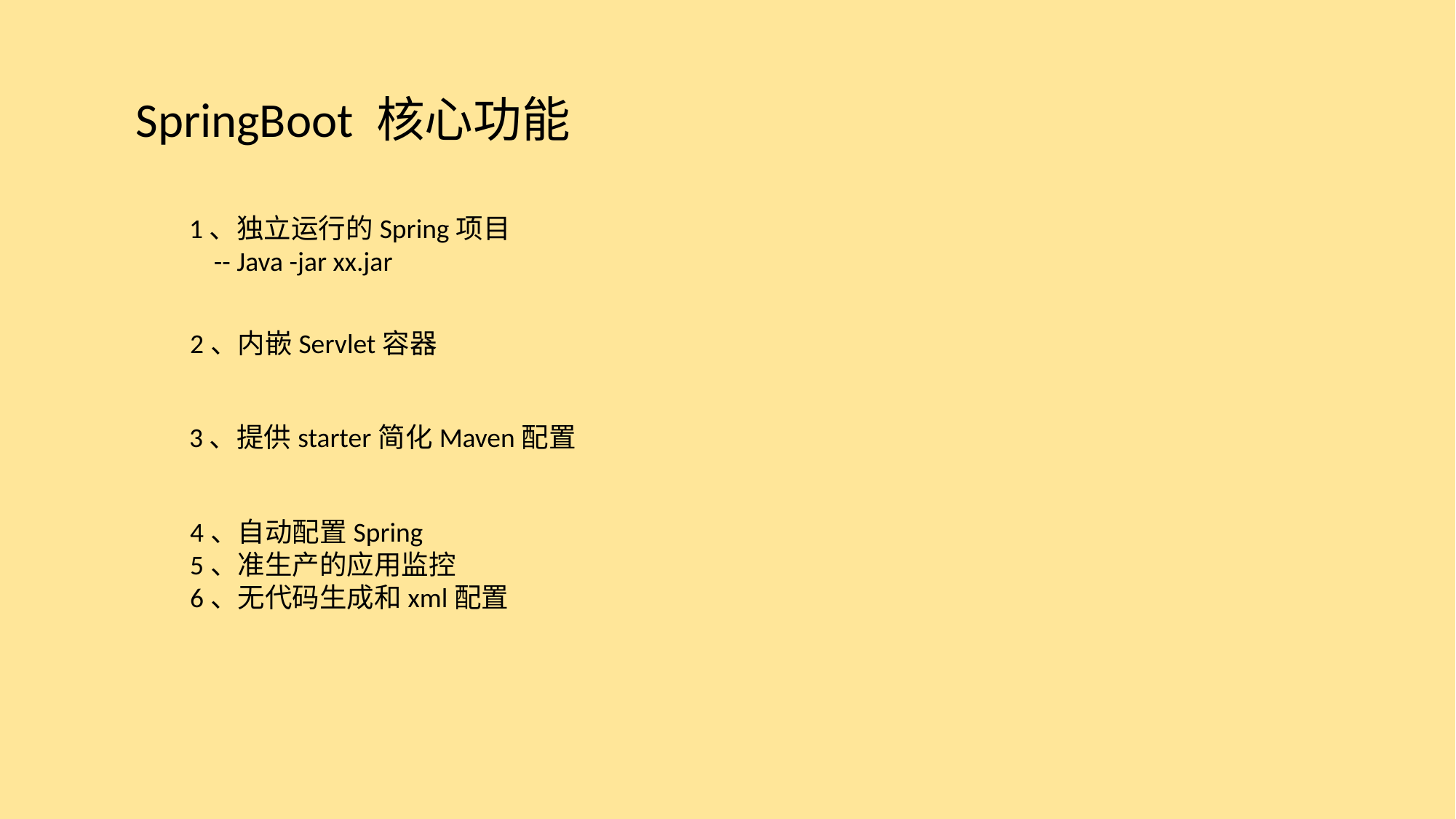

SpringBoot 核心功能
1、独立运行的Spring项目
    -- Java -jar xx.jar
2、内嵌Servlet容器
3、提供starter简化Maven配置
4、自动配置Spring
5、准生产的应用监控
6、无代码生成和xml配置